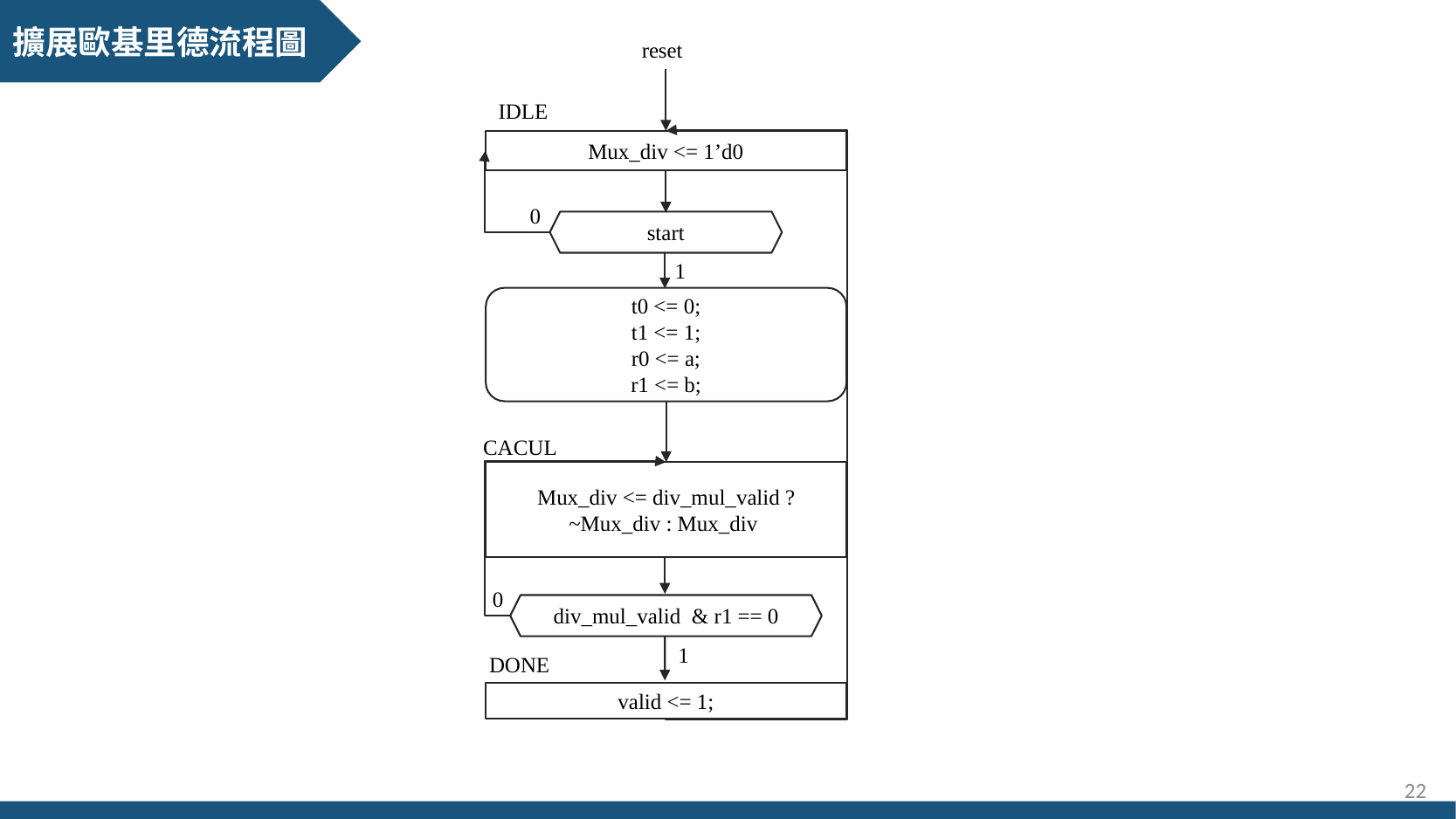

擴展歐基里德流程圖
reset
IDLE
Mux_div <= 1’d0
0
start
1
t0 <= 0;
t1 <= 1;
r0 <= a;
r1 <= b;
CACUL
Mux_div <= div_mul_valid ? ~Mux_div : Mux_div
0
div_mul_valid  & r1 == 0
1
DONE
valid <= 1;
22